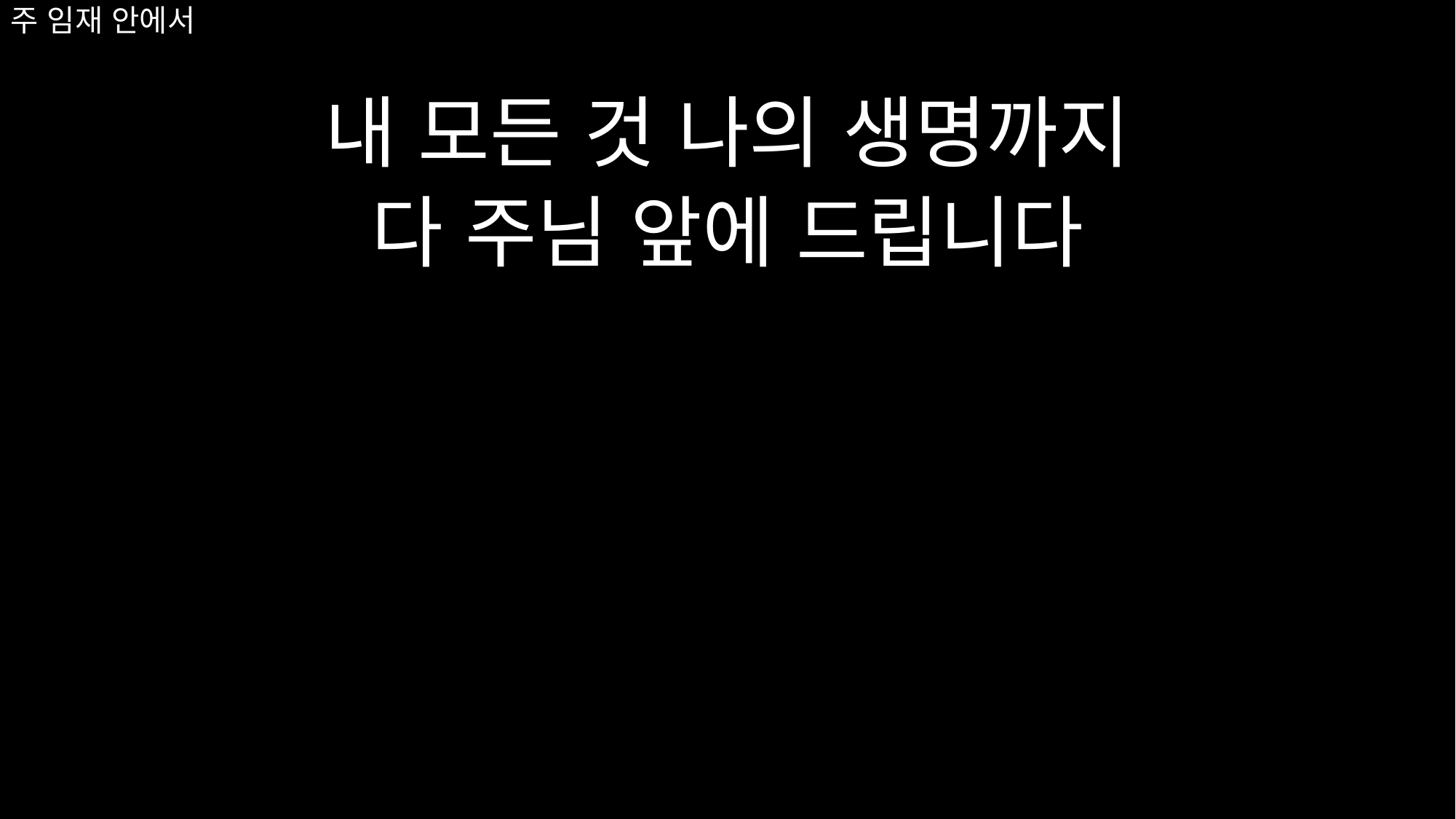

# 주 임재 안에서
내 모든 것 나의 생명까지
다 주님 앞에 드립니다